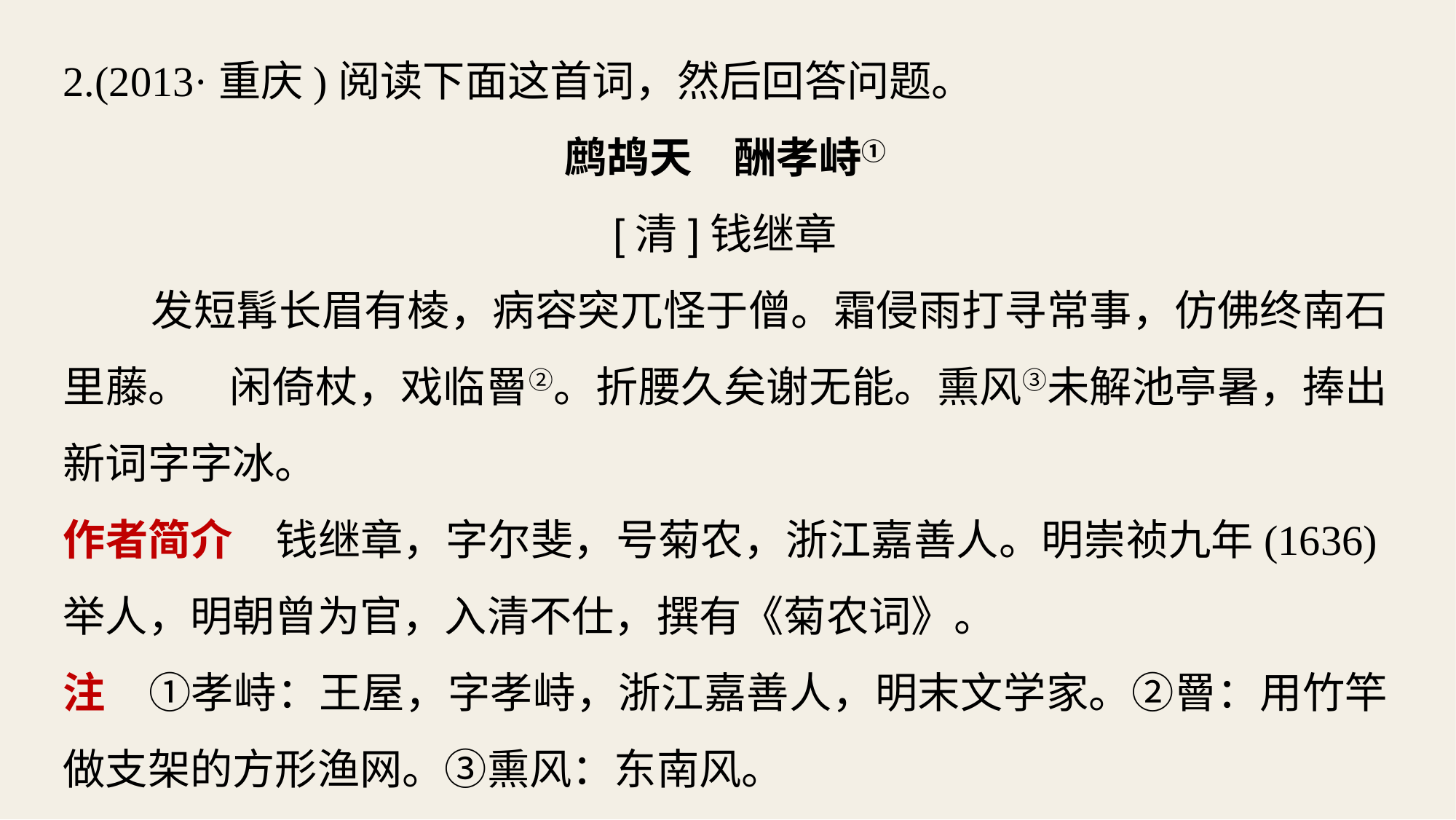

2.(2013·重庆)阅读下面这首词，然后回答问题。
鹧鸪天　酬孝峙①
[清]钱继章
        发短髯长眉有棱，病容突兀怪于僧。霜侵雨打寻常事，仿佛终南石里藤。    闲倚杖，戏临罾②。折腰久矣谢无能。熏风③未解池亭暑，捧出新词字字冰。
作者简介　钱继章，字尔斐，号菊农，浙江嘉善人。明崇祯九年(1636)举人，明朝曾为官，入清不仕，撰有《菊农词》。
注　①孝峙：王屋，字孝峙，浙江嘉善人，明末文学家。②罾：用竹竿做支架的方形渔网。③熏风：东南风。